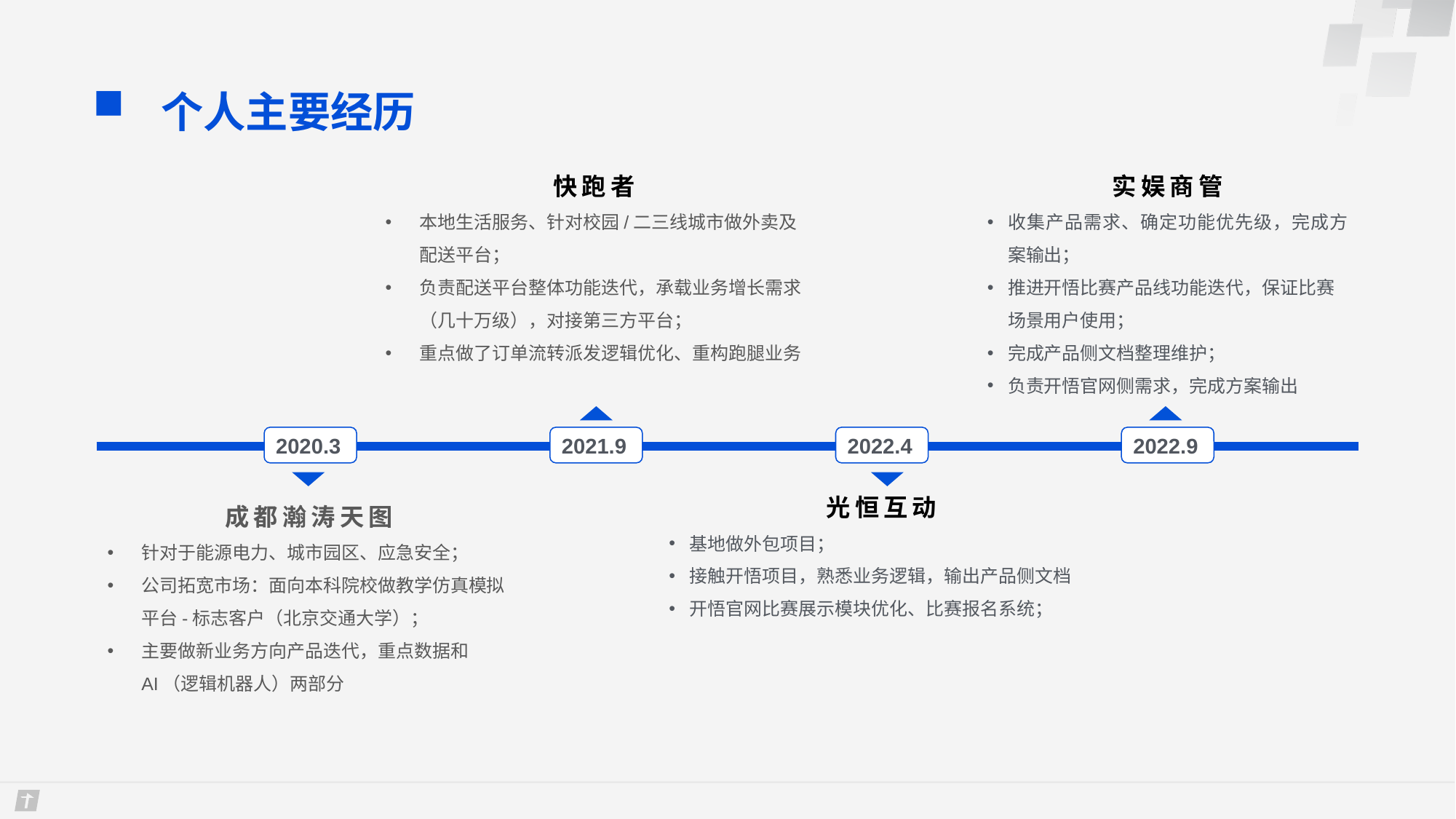

# 个人主要经历
快跑者
本地生活服务、针对校园/二三线城市做外卖及配送平台；
负责配送平台整体功能迭代，承载业务增长需求（几十万级），对接第三方平台；
重点做了订单流转派发逻辑优化、重构跑腿业务

实娱商管
收集产品需求、确定功能优先级，完成方案输出；
推进开悟比赛产品线功能迭代，保证比赛场景用户使用；
完成产品侧文档整理维护；
负责开悟官网侧需求，完成方案输出

2020.3
2021.9
2022.4
2022.9

成都瀚涛天图
针对于能源电力、城市园区、应急安全；
公司拓宽市场：面向本科院校做教学仿真模拟平台-标志客户（北京交通大学）；
主要做新业务方向产品迭代，重点数据和AI（逻辑机器人）两部分
光恒互动
基地做外包项目；
接触开悟项目，熟悉业务逻辑，输出产品侧文档
开悟官网比赛展示模块优化、比赛报名系统；
3